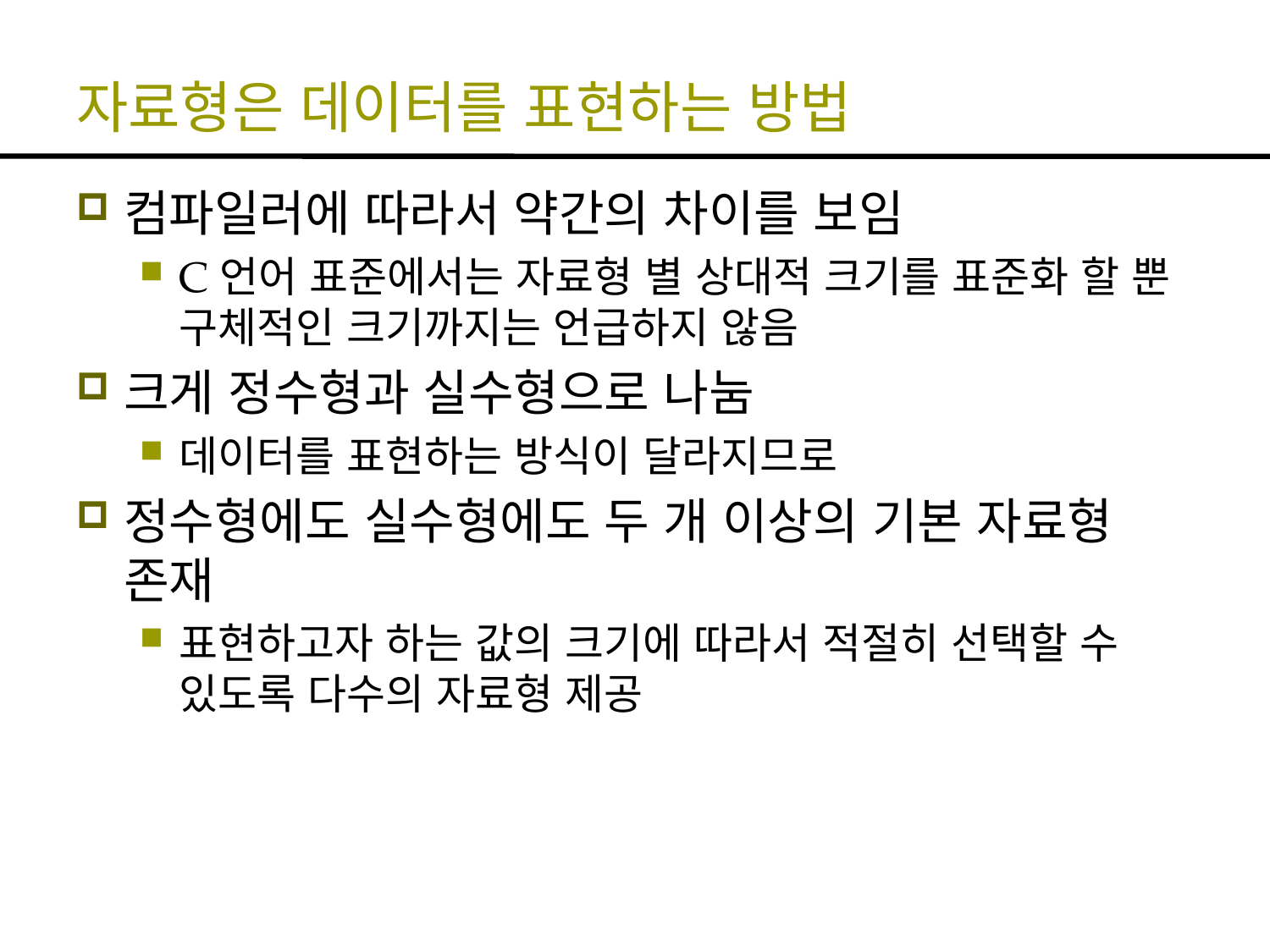

# 자료형은 데이터를 표현하는 방법
컴파일러에 따라서 약간의 차이를 보임
C언어 표준에서는 자료형 별 상대적 크기를 표준화 할 뿐 구체적인 크기까지는 언급하지 않음
크게 정수형과 실수형으로 나눔
데이터를 표현하는 방식이 달라지므로
정수형에도 실수형에도 두 개 이상의 기본 자료형 존재
표현하고자 하는 값의 크기에 따라서 적절히 선택할 수 있도록 다수의 자료형 제공